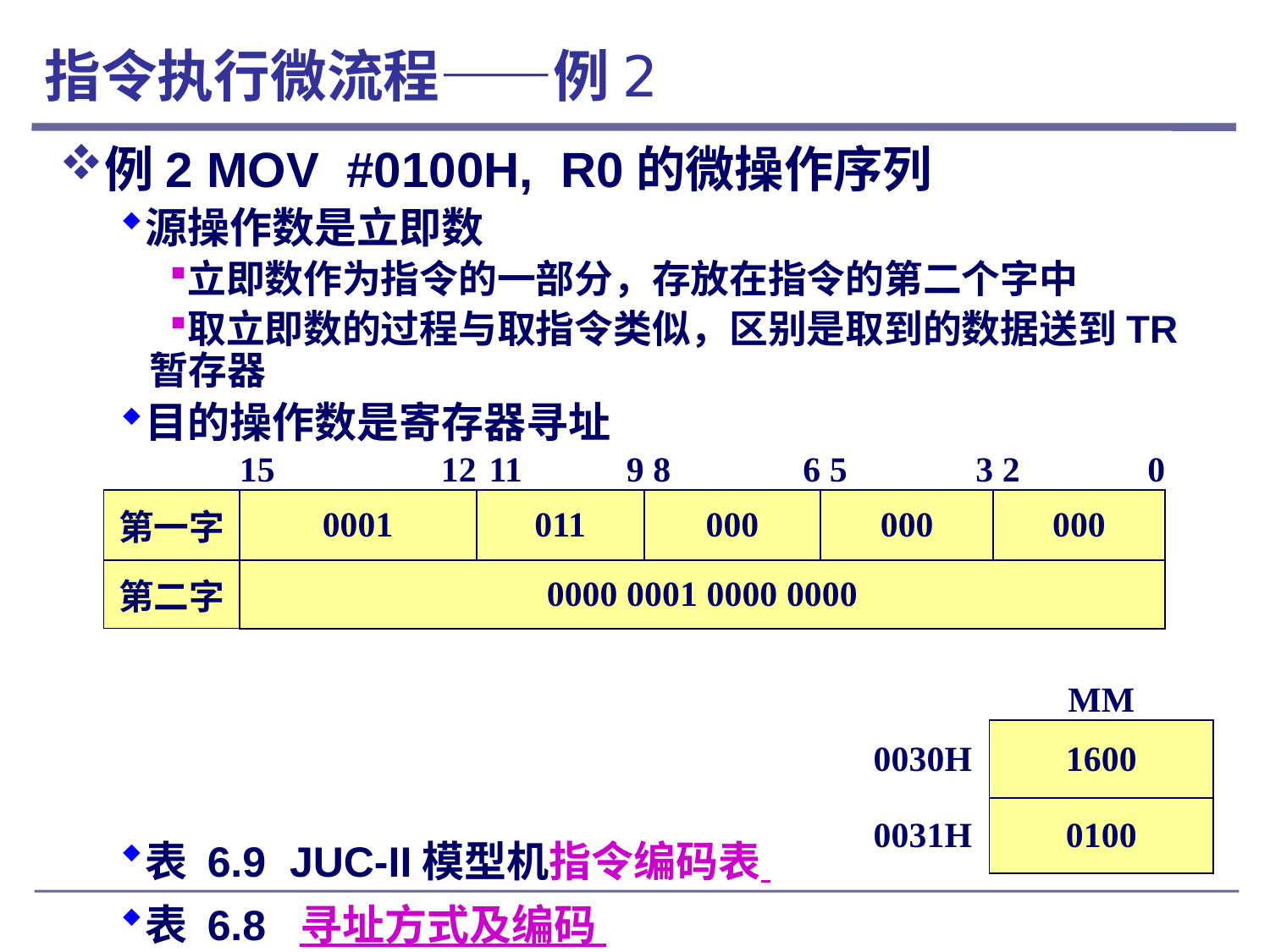

# 指令执行微流程——例2
例2 MOV  #0100H,  R0的微操作序列
源操作数是立即数
立即数作为指令的一部分，存放在指令的第二个字中
取立即数的过程与取指令类似，区别是取到的数据送到TR暂存器
目的操作数是寄存器寻址

表 6.9  JUC-II模型机指令编码表
表 6.8  寻址方式及编码
|  | 15 | 12 | 11 | 9 | 8 | 6 | 5 | 3 | 2 | 0 |
| --- | --- | --- | --- | --- | --- | --- | --- | --- | --- | --- |
| 第一字 | 0001 |  | 011 |  | 000 |  | 000 |  | 000 |  |
| 第二字 | 0000 0001 0000 0000 |  |  |  |  |  |  |  |  |  |
|  | MM |
| --- | --- |
| 0030H | 1600 |
| 0031H | 0100 |
27